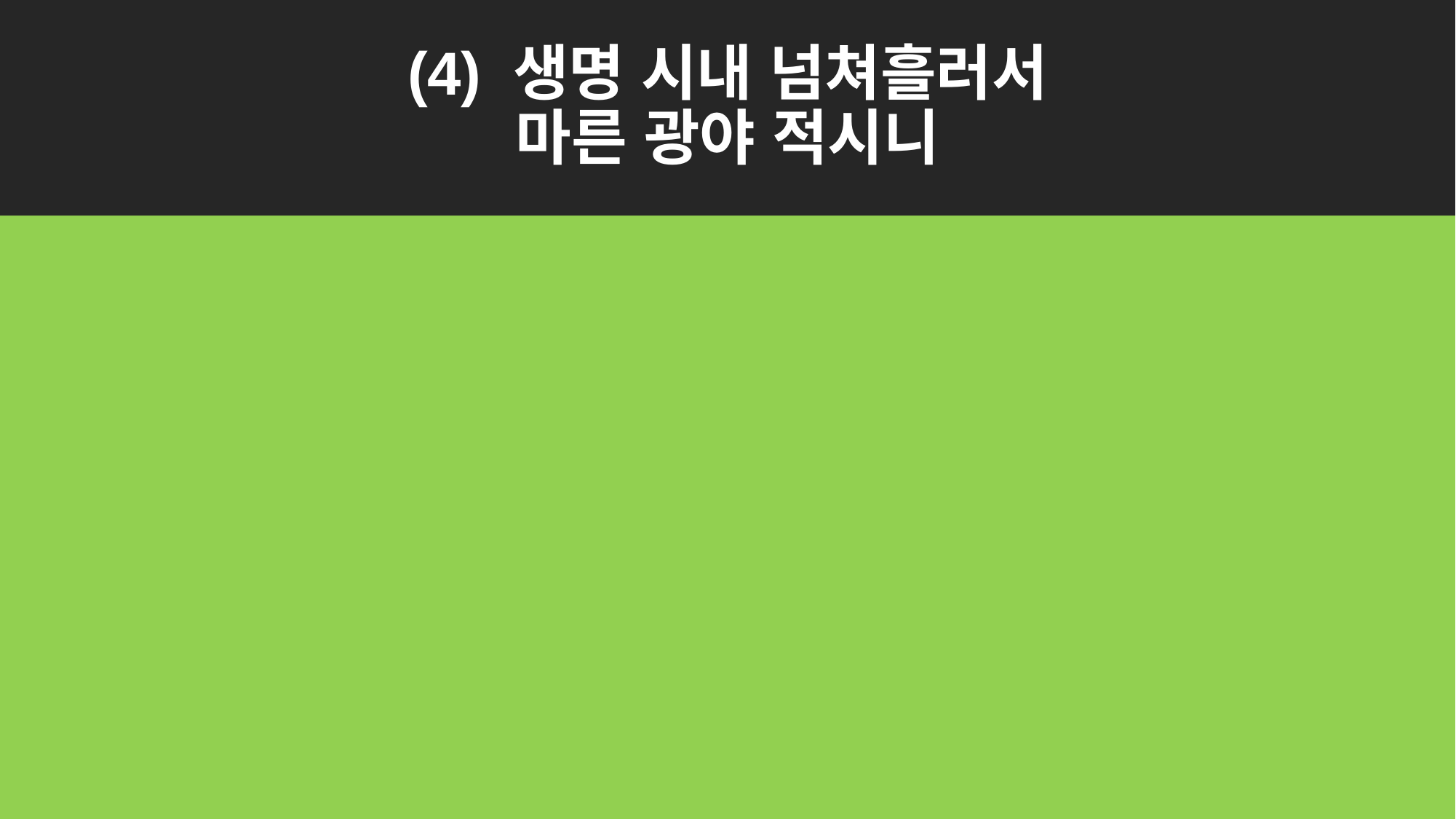

# (4) 생명 시내 넘쳐흘러서 마른 광야 적시니